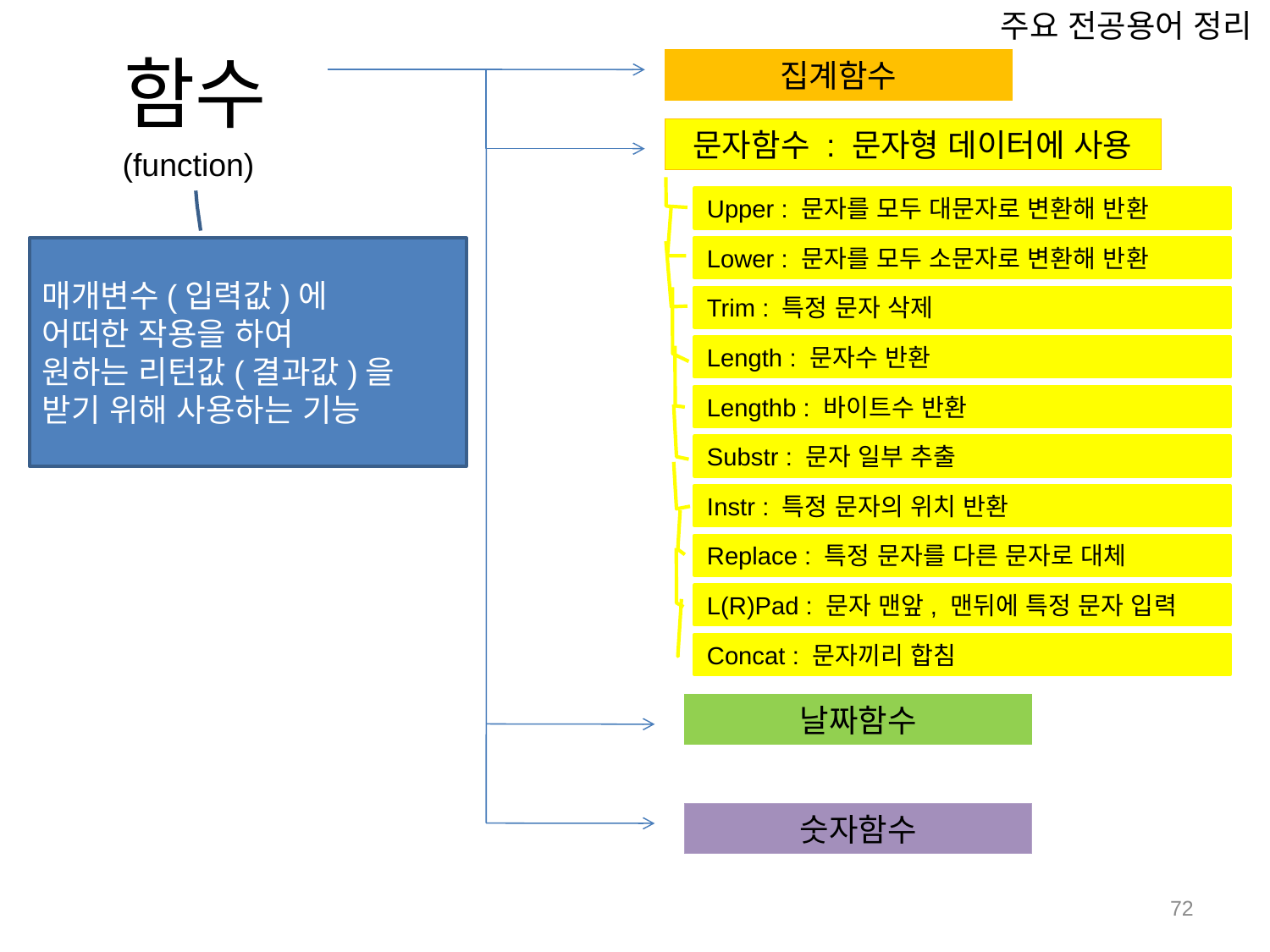

주요 전공용어 정리
함수
집계함수
문자함수 : 문자형 데이터에 사용
(function)
Upper : 문자를 모두 대문자로 변환해 반환
매개변수(입력값)에
어떠한 작용을 하여
원하는 리턴값(결과값)을
받기 위해 사용하는 기능
Lower : 문자를 모두 소문자로 변환해 반환
Trim : 특정 문자 삭제
Length : 문자수 반환
Lengthb : 바이트수 반환
Substr : 문자 일부 추출
Instr : 특정 문자의 위치 반환
Replace : 특정 문자를 다른 문자로 대체
L(R)Pad : 문자 맨앞, 맨뒤에 특정 문자 입력
Concat : 문자끼리 합침
날짜함수
숫자함수
72